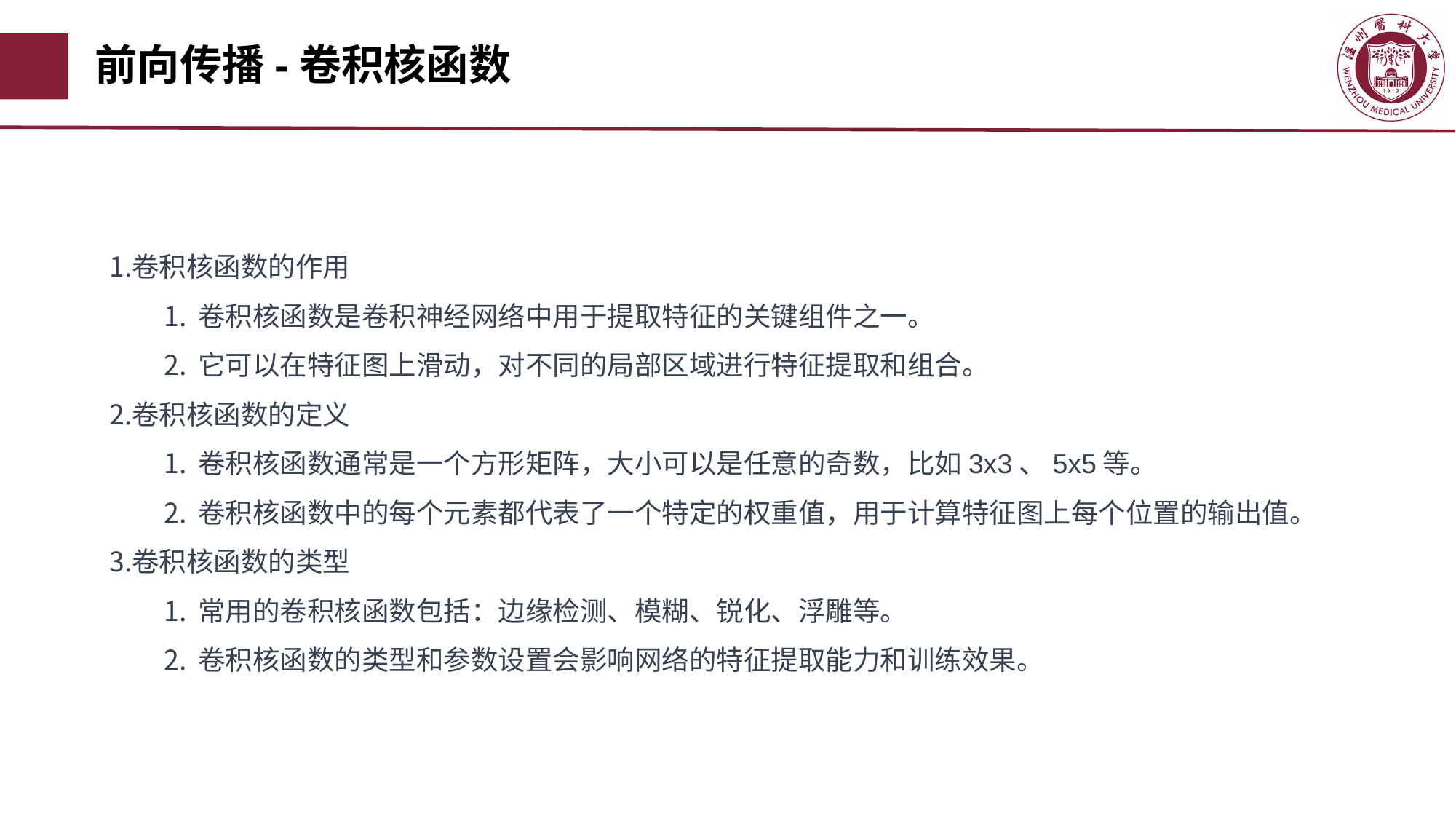

# 前向传播-卷积核函数
卷积核函数的作用
卷积核函数是卷积神经网络中用于提取特征的关键组件之一。
它可以在特征图上滑动，对不同的局部区域进行特征提取和组合。
卷积核函数的定义
卷积核函数通常是一个方形矩阵，大小可以是任意的奇数，比如3x3、5x5等。
卷积核函数中的每个元素都代表了一个特定的权重值，用于计算特征图上每个位置的输出值。
卷积核函数的类型
常用的卷积核函数包括：边缘检测、模糊、锐化、浮雕等。
卷积核函数的类型和参数设置会影响网络的特征提取能力和训练效果。